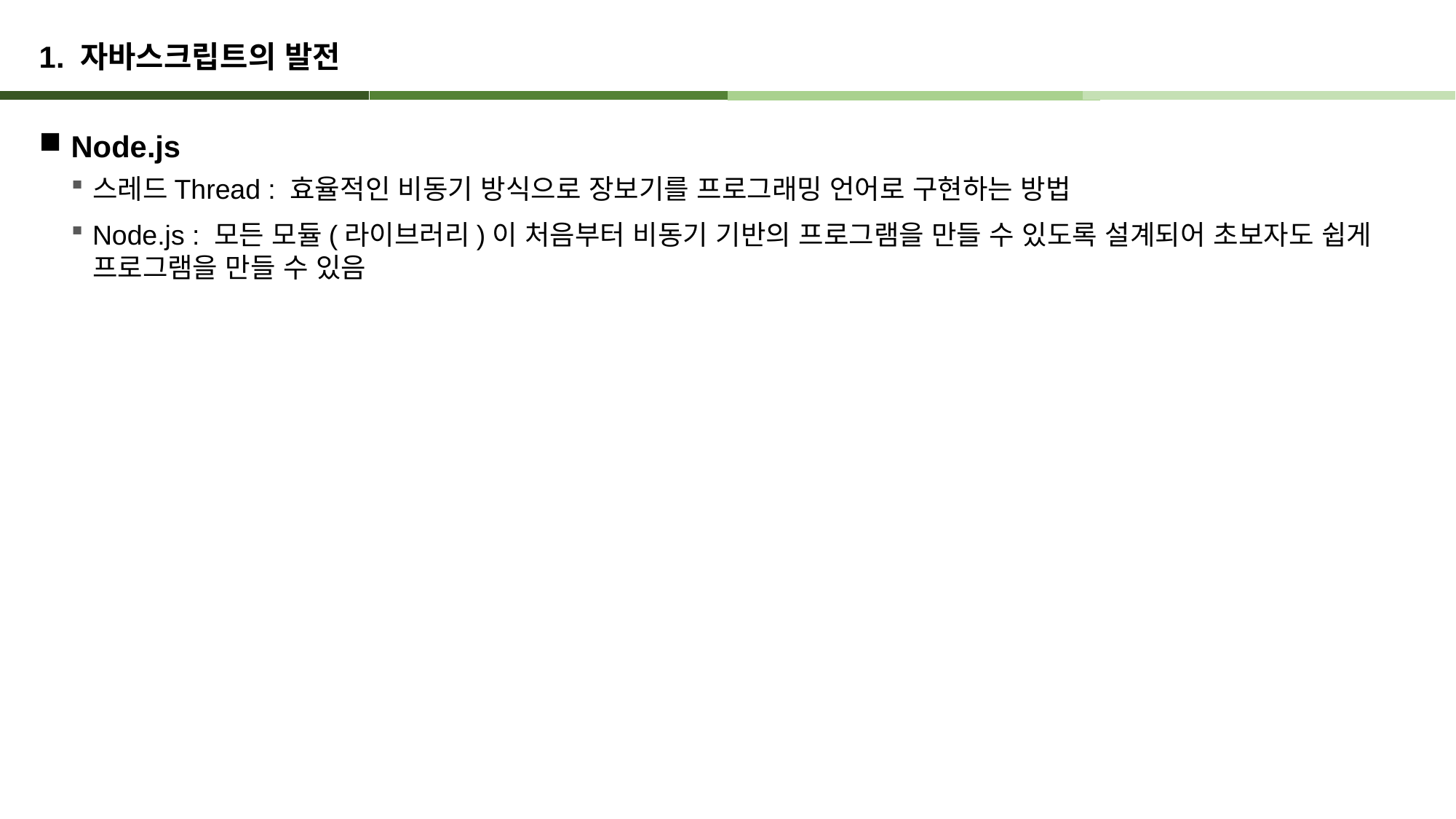

# 1. 자바스크립트의 발전
Node.js
스레드Thread : 효율적인 비동기 방식으로 장보기를 프로그래밍 언어로 구현하는 방법
Node.js : 모든 모듈(라이브러리)이 처음부터 비동기 기반의 프로그램을 만들 수 있도록 설계되어 초보자도 쉽게 프로그램을 만들 수 있음